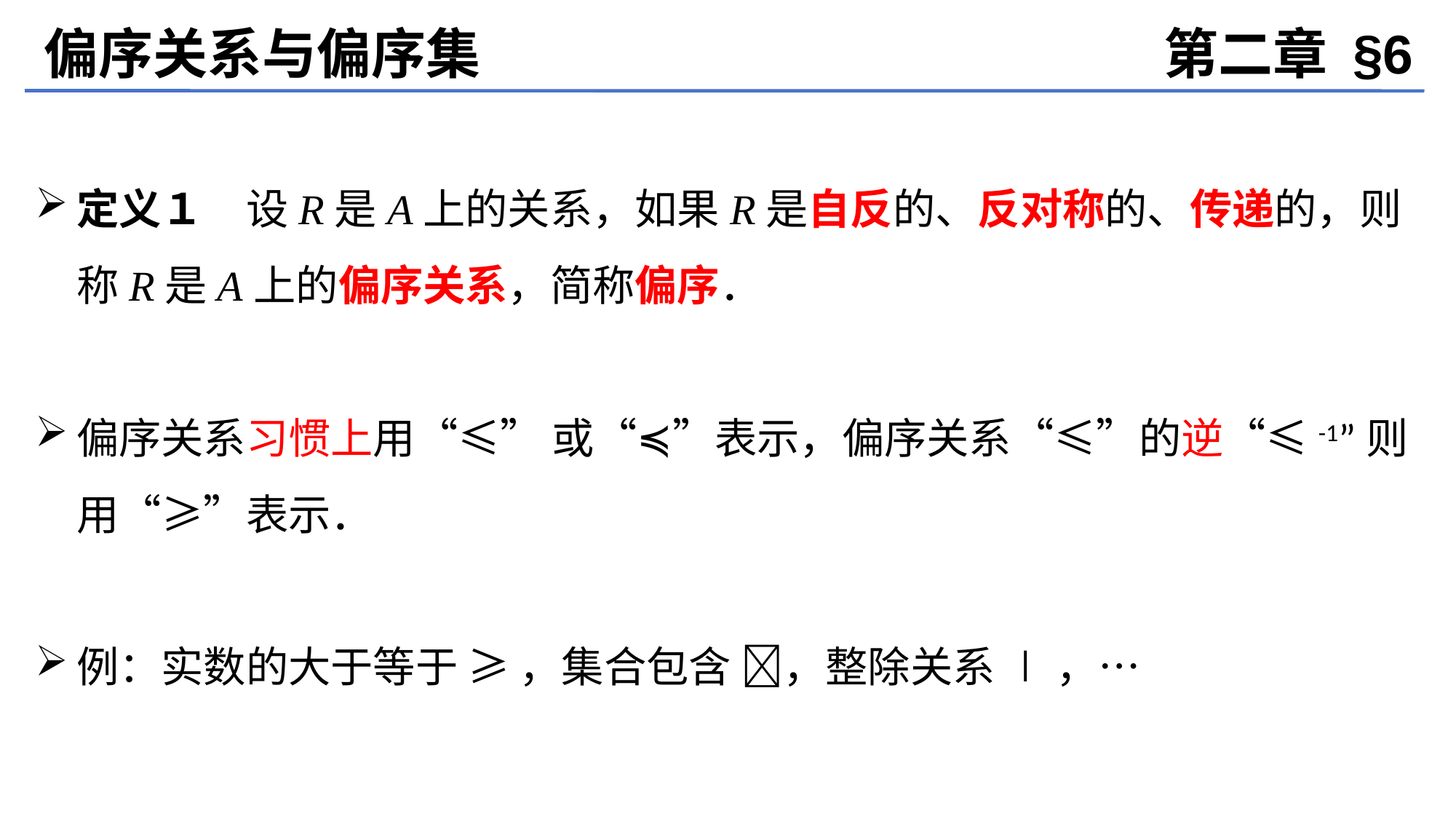

偏序关系与偏序集
第二章 §6
定义１　设R是A上的关系，如果R是自反的、反对称的、传递的，则称R是A上的偏序关系，简称偏序．

偏序关系习惯上用“≤” 或“≼”表示，偏序关系“≤”的逆“≤-1”则用“≥”表示．

例：实数的大于等于 ≥ ，集合包含 ⊆，整除关系 ∣ ，…